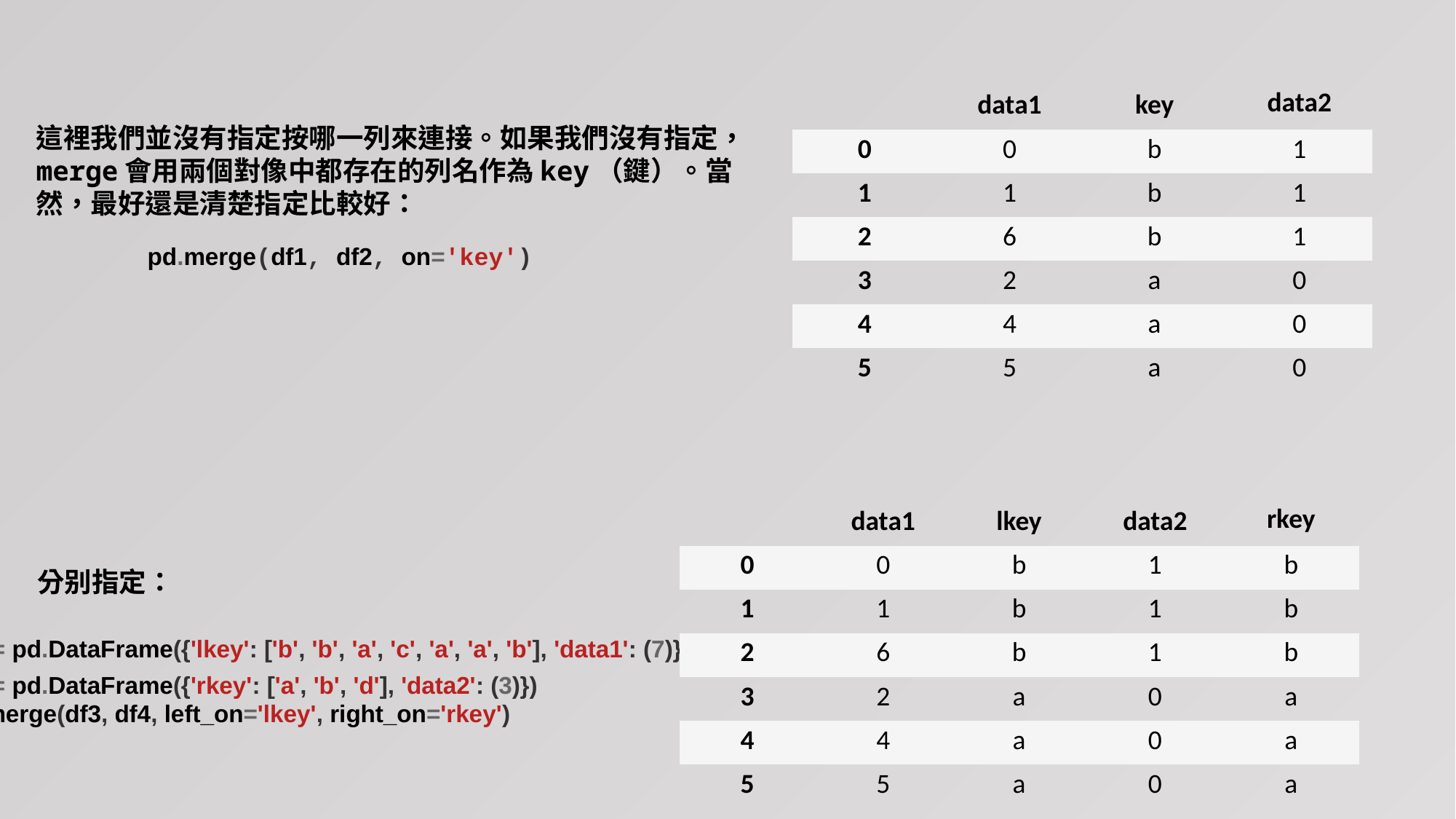

|  | data1 | key | data2 |
| --- | --- | --- | --- |
| 0 | 0 | b | 1 |
| 1 | 1 | b | 1 |
| 2 | 6 | b | 1 |
| 3 | 2 | a | 0 |
| 4 | 4 | a | 0 |
| 5 | 5 | a | 0 |
這裡我們並沒有指定按哪一列來連接。如果我們沒有指定，merge會用兩個對像中都存在的列名作為key（鍵）。當然，最好還是清楚指定比較好：
pd.merge(df1, df2, on='key')
|  | data1 | lkey | data2 | rkey |
| --- | --- | --- | --- | --- |
| 0 | 0 | b | 1 | b |
| 1 | 1 | b | 1 | b |
| 2 | 6 | b | 1 | b |
| 3 | 2 | a | 0 | a |
| 4 | 4 | a | 0 | a |
| 5 | 5 | a | 0 | a |
分别指定：
df3 = pd.DataFrame({'lkey': ['b', 'b', 'a', 'c', 'a', 'a', 'b'], 'data1': (7)})
df4 = pd.DataFrame({'rkey': ['a', 'b', 'd'], 'data2': (3)})
pd.merge(df3, df4, left_on='lkey', right_on='rkey')